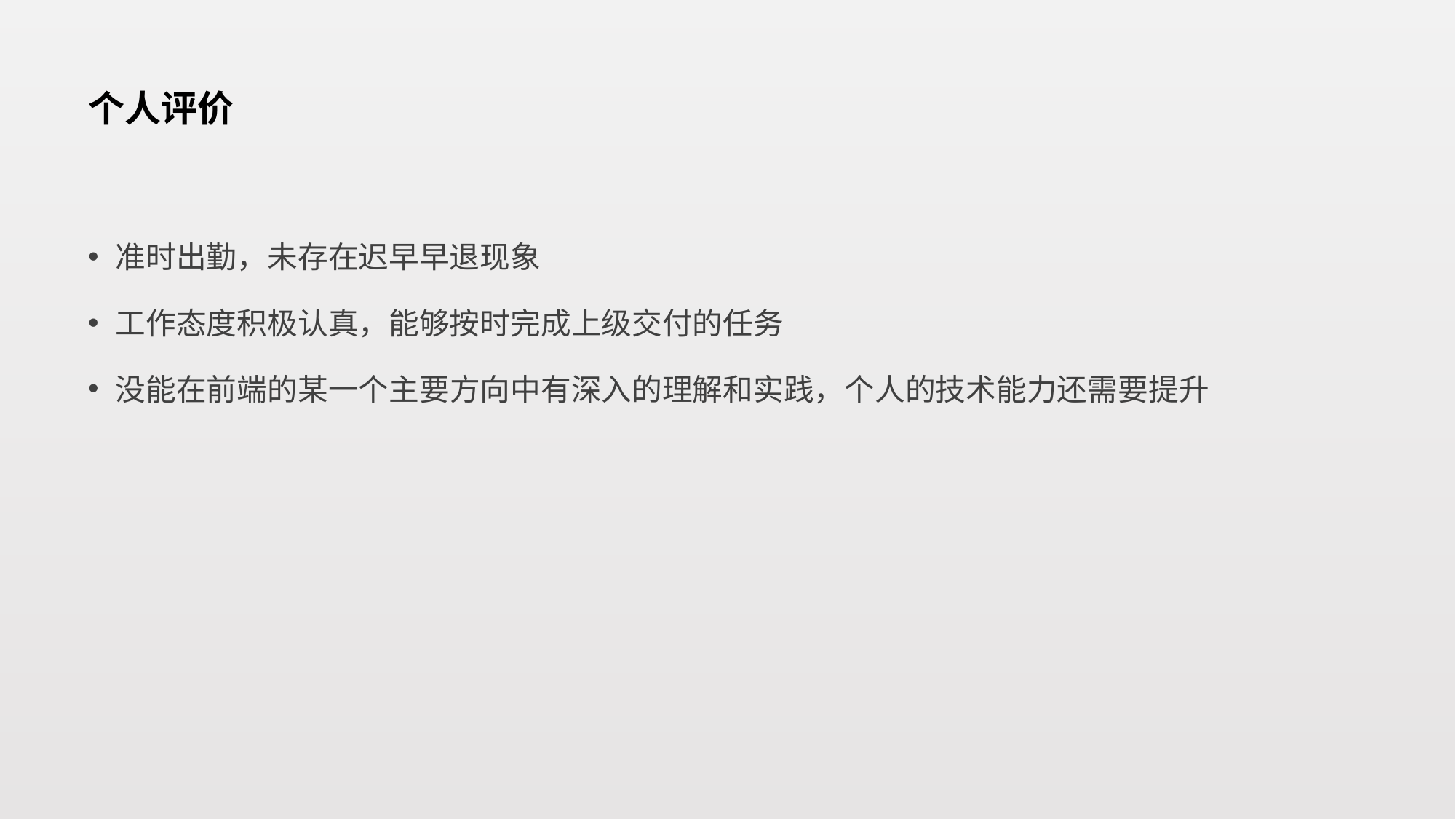

# 个人评价
准时出勤，未存在迟早早退现象
工作态度积极认真，能够按时完成上级交付的任务
没能在前端的某一个主要方向中有深入的理解和实践，个人的技术能力还需要提升